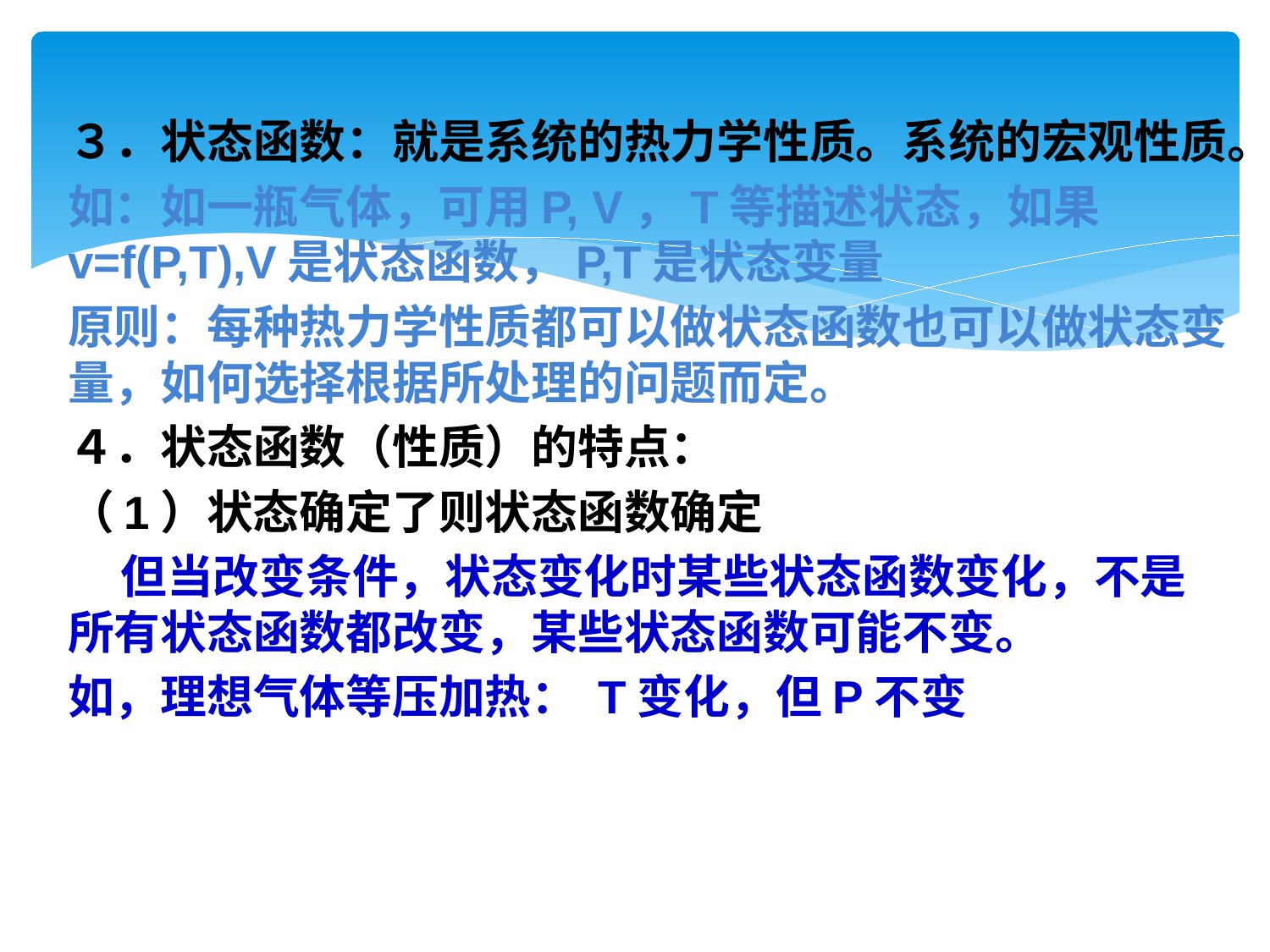

#
３．状态函数：就是系统的热力学性质。系统的宏观性质。
如：如一瓶气体，可用P, V，T等描述状态，如果v=f(P,T),V是状态函数，P,T是状态变量
原则：每种热力学性质都可以做状态函数也可以做状态变量，如何选择根据所处理的问题而定。
４．状态函数（性质）的特点：
（1）状态确定了则状态函数确定
    但当改变条件，状态变化时某些状态函数变化，不是所有状态函数都改变，某些状态函数可能不变。
如，理想气体等压加热： T变化，但P不变